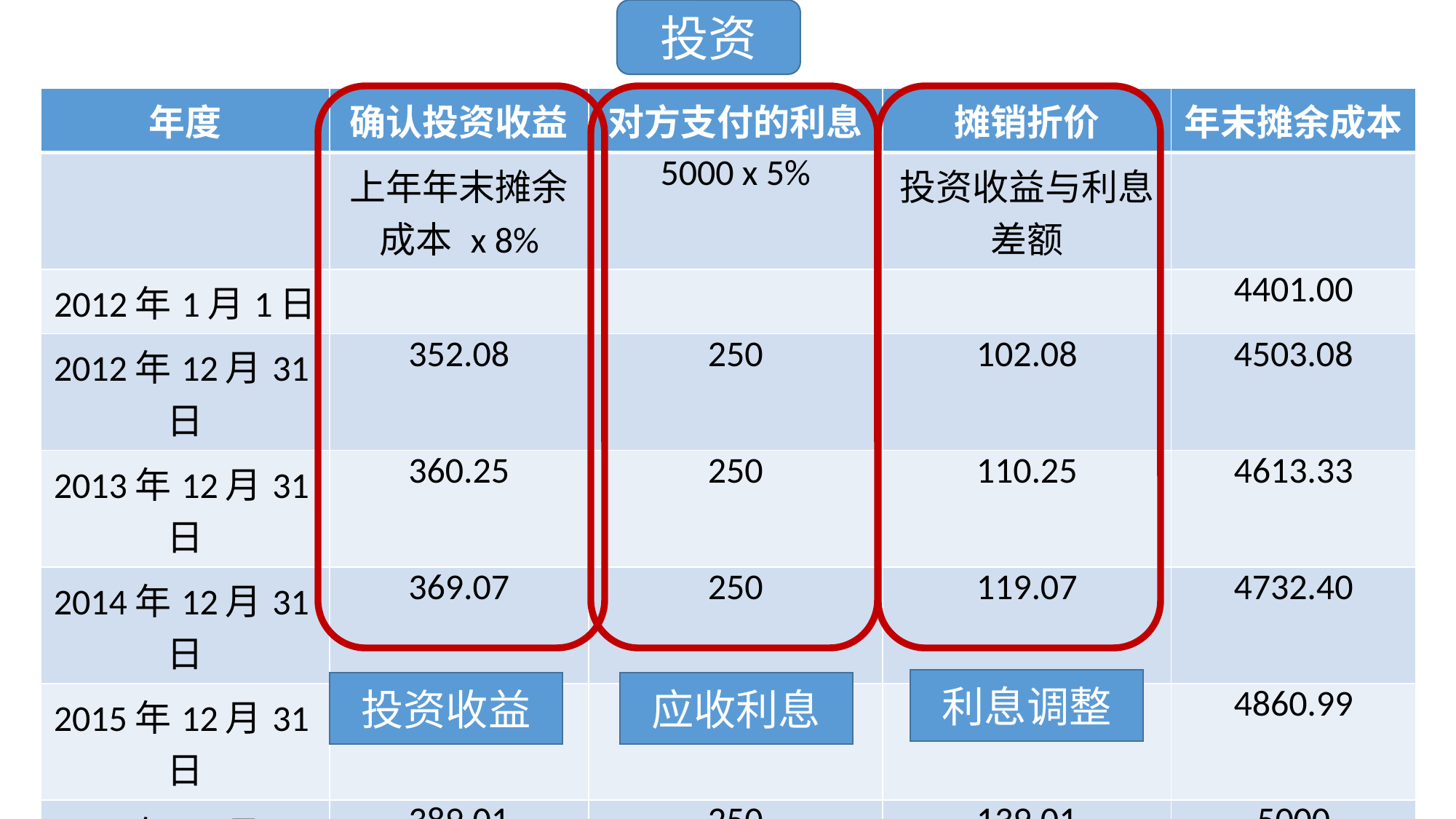

投资

| 年度 | 确认投资收益 | 对方支付的利息 | 摊销折价 | 年末摊余成本 |
| --- | --- | --- | --- | --- |
|  | 上年年末摊余成本 x 8% | 5000 x 5% | 投资收益与利息差额 |  |
| 2012年1月1日 |  |  |  | 4401.00 |
| 2012年12月31日 | 352.08 | 250 | 102.08 | 4503.08 |
| 2013年12月31日 | 360.25 | 250 | 110.25 | 4613.33 |
| 2014年12月31日 | 369.07 | 250 | 119.07 | 4732.40 |
| 2015年12月31日 | 378.59 | 250 | 128.59 | 4860.99 |
| 2016年12月31日 | 389.01 | 250 | 139.01 | 5000 |
利息调整
投资收益
应收利息